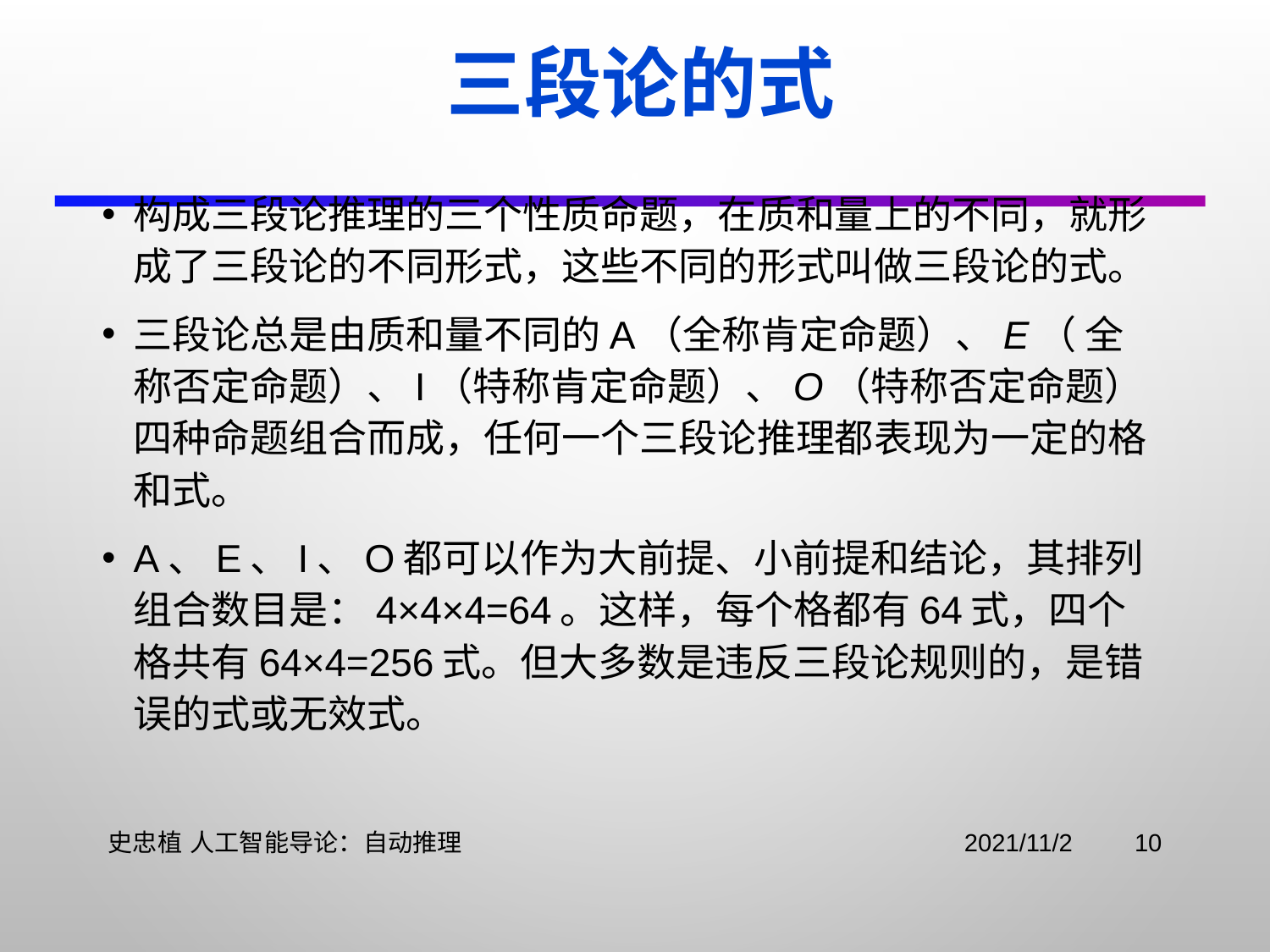

三段论的式
构成三段论推理的三个性质命题，在质和量上的不同，就形成了三段论的不同形式，这些不同的形式叫做三段论的式。
三段论总是由质和量不同的A（全称肯定命题）、E（ 全称否定命题）、I（特称肯定命题）、O（特称否定命题） 四种命题组合而成，任何一个三段论推理都表现为一定的格和式。
A、E、I、O都可以作为大前提、小前提和结论，其排列组合数目是：4×4×4=64。这样，每个格都有64式，四个格共有64×4=256式。但大多数是违反三段论规则的，是错误的式或无效式。
史忠植 人工智能导论：自动推理
2021/11/2
10